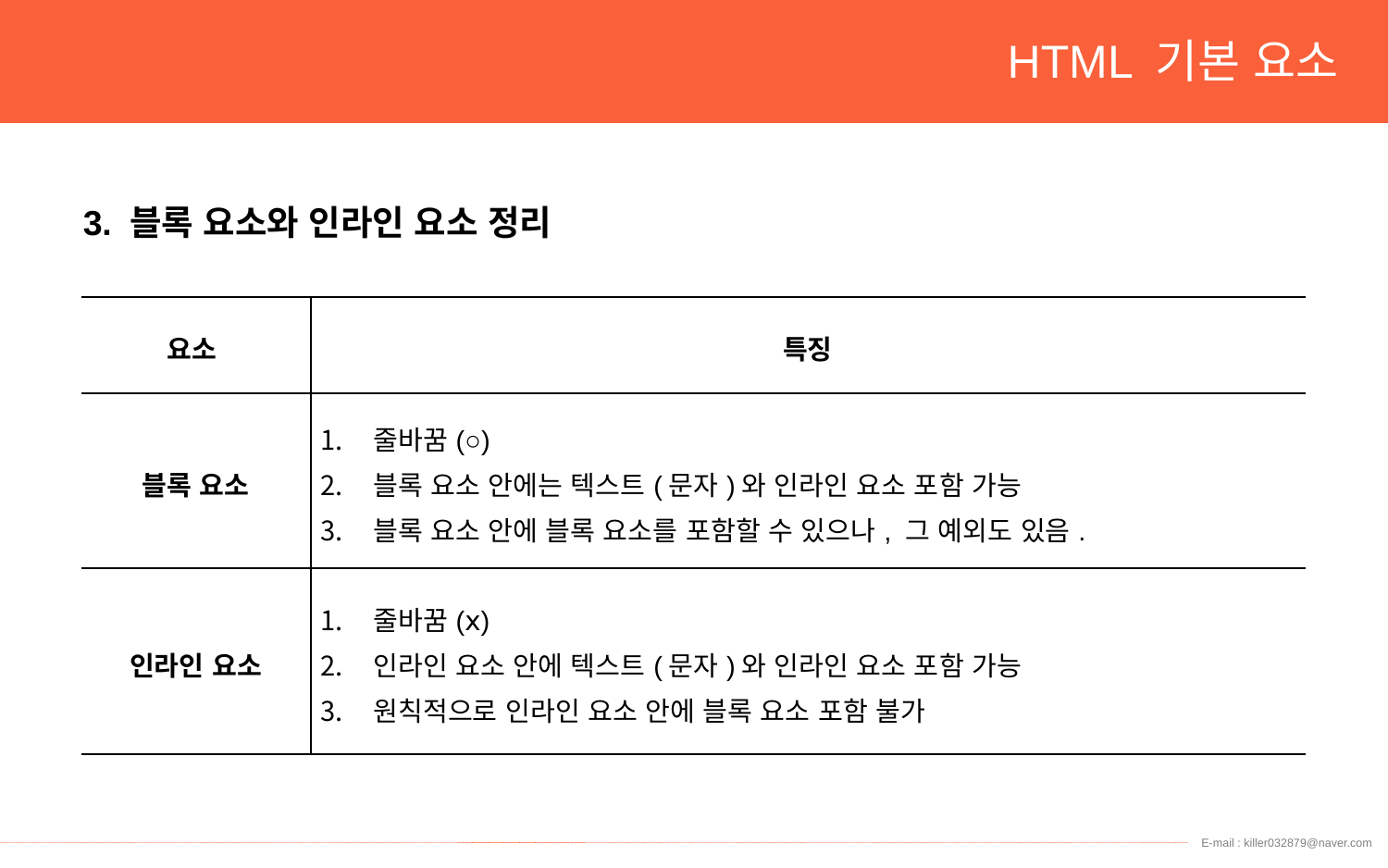

HTML 기본 요소
3. 블록 요소와 인라인 요소 정리
| 요소 | 특징 |
| --- | --- |
| 블록 요소 | 줄바꿈(○) 블록 요소 안에는 텍스트(문자)와 인라인 요소 포함 가능 블록 요소 안에 블록 요소를 포함할 수 있으나, 그 예외도 있음. |
| 인라인 요소 | 줄바꿈(ⅹ) 인라인 요소 안에 텍스트(문자)와 인라인 요소 포함 가능 원칙적으로 인라인 요소 안에 블록 요소 포함 불가 |